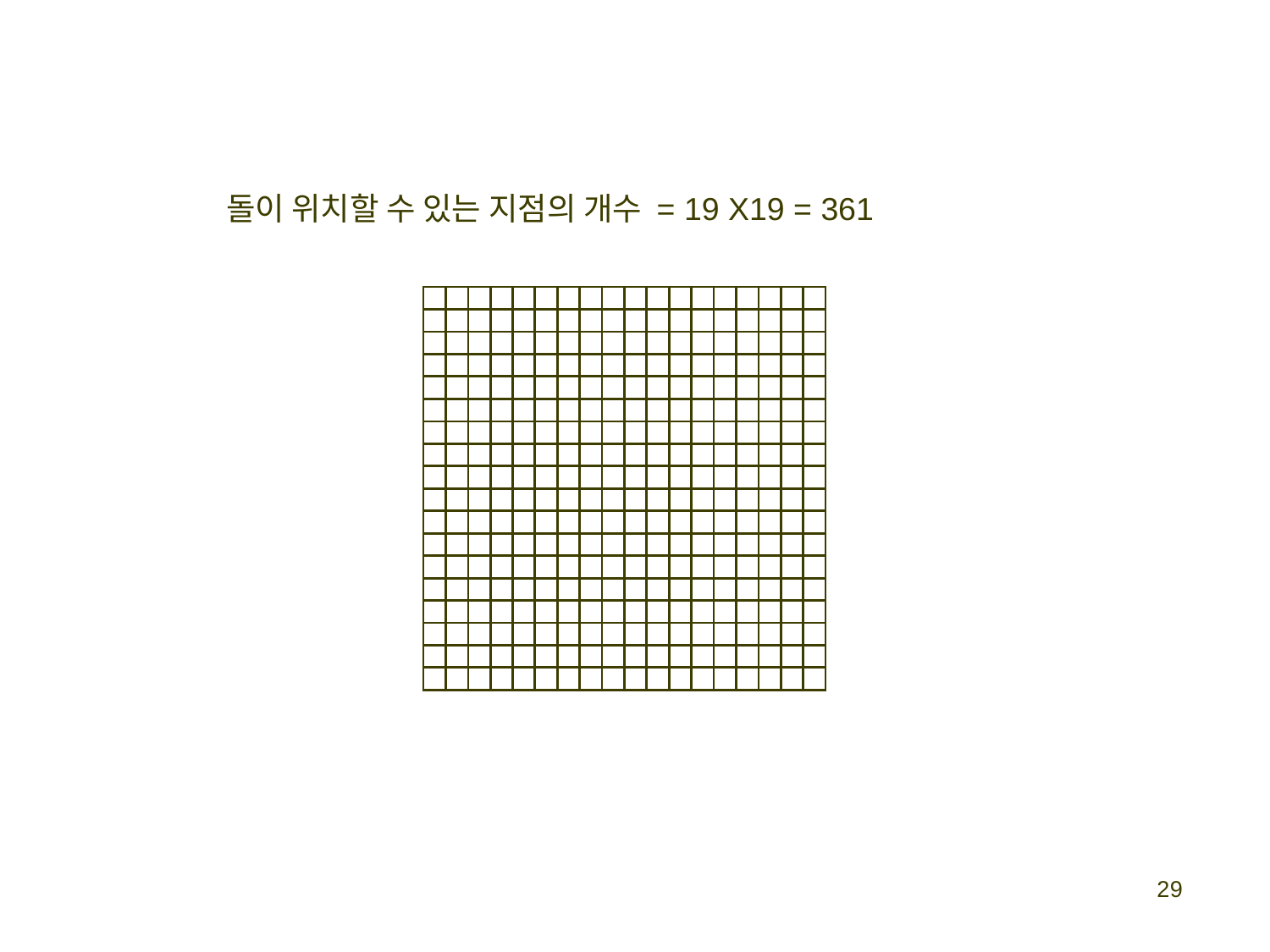

돌이 위치할 수 있는 지점의 개수 = 19 Χ19 = 361
|  |  |  |  |  |  |  |  |  |  |  |  |  |  |  |  |  |  |
| --- | --- | --- | --- | --- | --- | --- | --- | --- | --- | --- | --- | --- | --- | --- | --- | --- | --- |
|  |  |  |  |  |  |  |  |  |  |  |  |  |  |  |  |  |  |
|  |  |  |  |  |  |  |  |  |  |  |  |  |  |  |  |  |  |
|  |  |  |  |  |  |  |  |  |  |  |  |  |  |  |  |  |  |
|  |  |  |  |  |  |  |  |  |  |  |  |  |  |  |  |  |  |
|  |  |  |  |  |  |  |  |  |  |  |  |  |  |  |  |  |  |
|  |  |  |  |  |  |  |  |  |  |  |  |  |  |  |  |  |  |
|  |  |  |  |  |  |  |  |  |  |  |  |  |  |  |  |  |  |
|  |  |  |  |  |  |  |  |  |  |  |  |  |  |  |  |  |  |
|  |  |  |  |  |  |  |  |  |  |  |  |  |  |  |  |  |  |
|  |  |  |  |  |  |  |  |  |  |  |  |  |  |  |  |  |  |
|  |  |  |  |  |  |  |  |  |  |  |  |  |  |  |  |  |  |
|  |  |  |  |  |  |  |  |  |  |  |  |  |  |  |  |  |  |
|  |  |  |  |  |  |  |  |  |  |  |  |  |  |  |  |  |  |
|  |  |  |  |  |  |  |  |  |  |  |  |  |  |  |  |  |  |
|  |  |  |  |  |  |  |  |  |  |  |  |  |  |  |  |  |  |
|  |  |  |  |  |  |  |  |  |  |  |  |  |  |  |  |  |  |
|  |  |  |  |  |  |  |  |  |  |  |  |  |  |  |  |  |  |
29